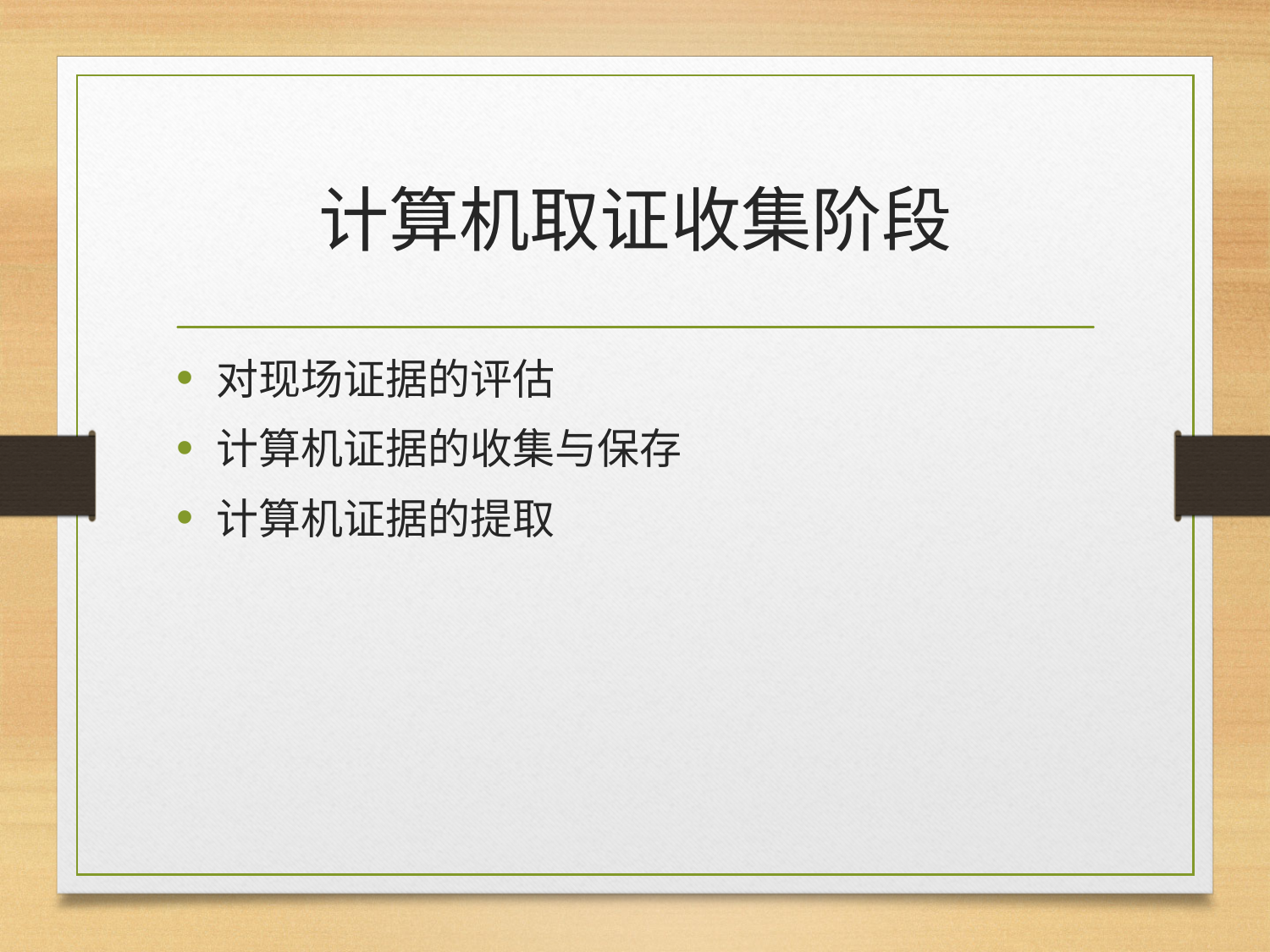

# 计算机取证收集阶段
对现场证据的评估
计算机证据的收集与保存
计算机证据的提取